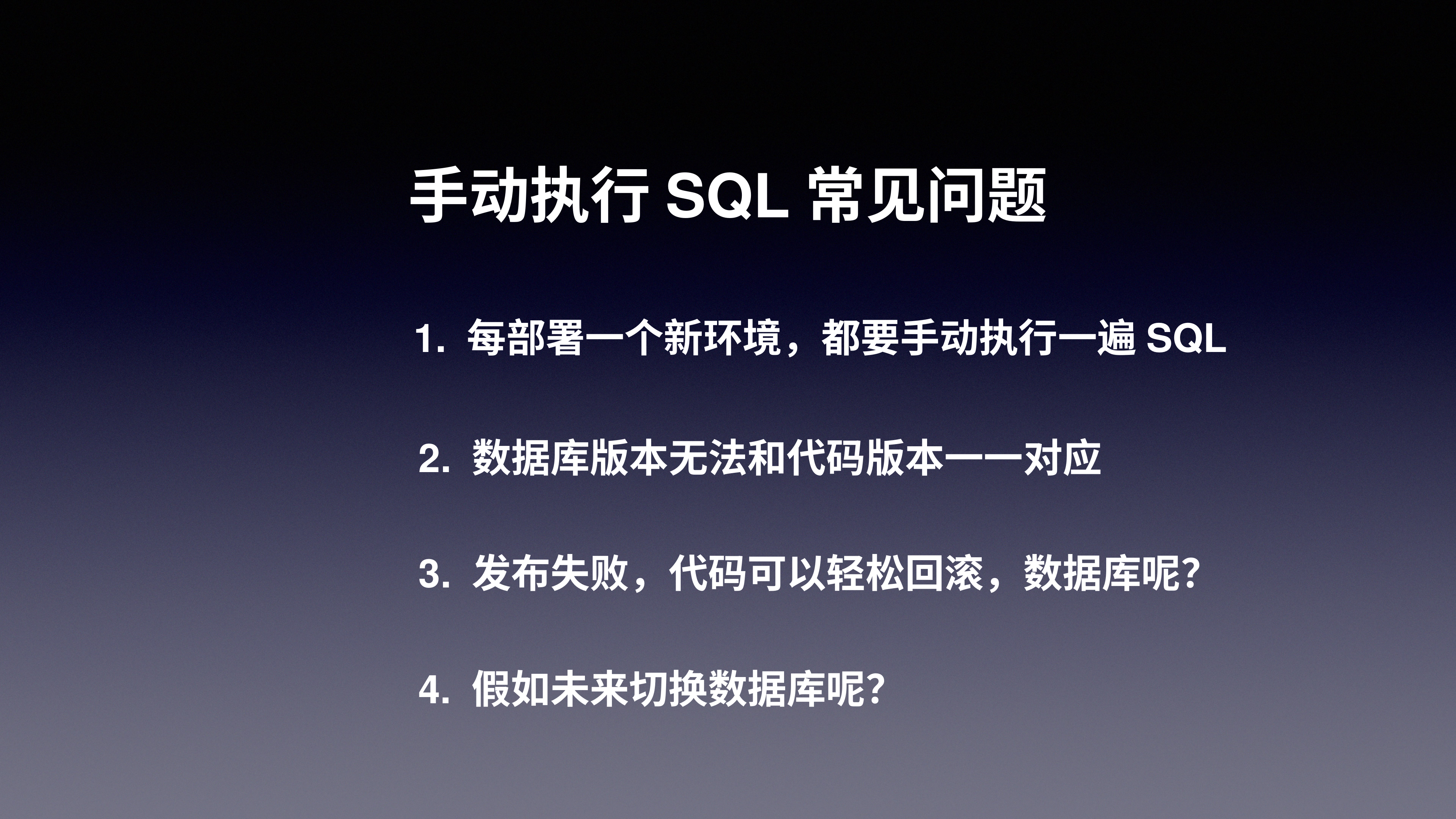

手动执行SQL常见问题
1. 每部署一个新环境，都要手动执行一遍SQL
2. 数据库版本无法和代码版本一一对应
3. 发布失败，代码可以轻松回滚，数据库呢？
4. 假如未来切换数据库呢？